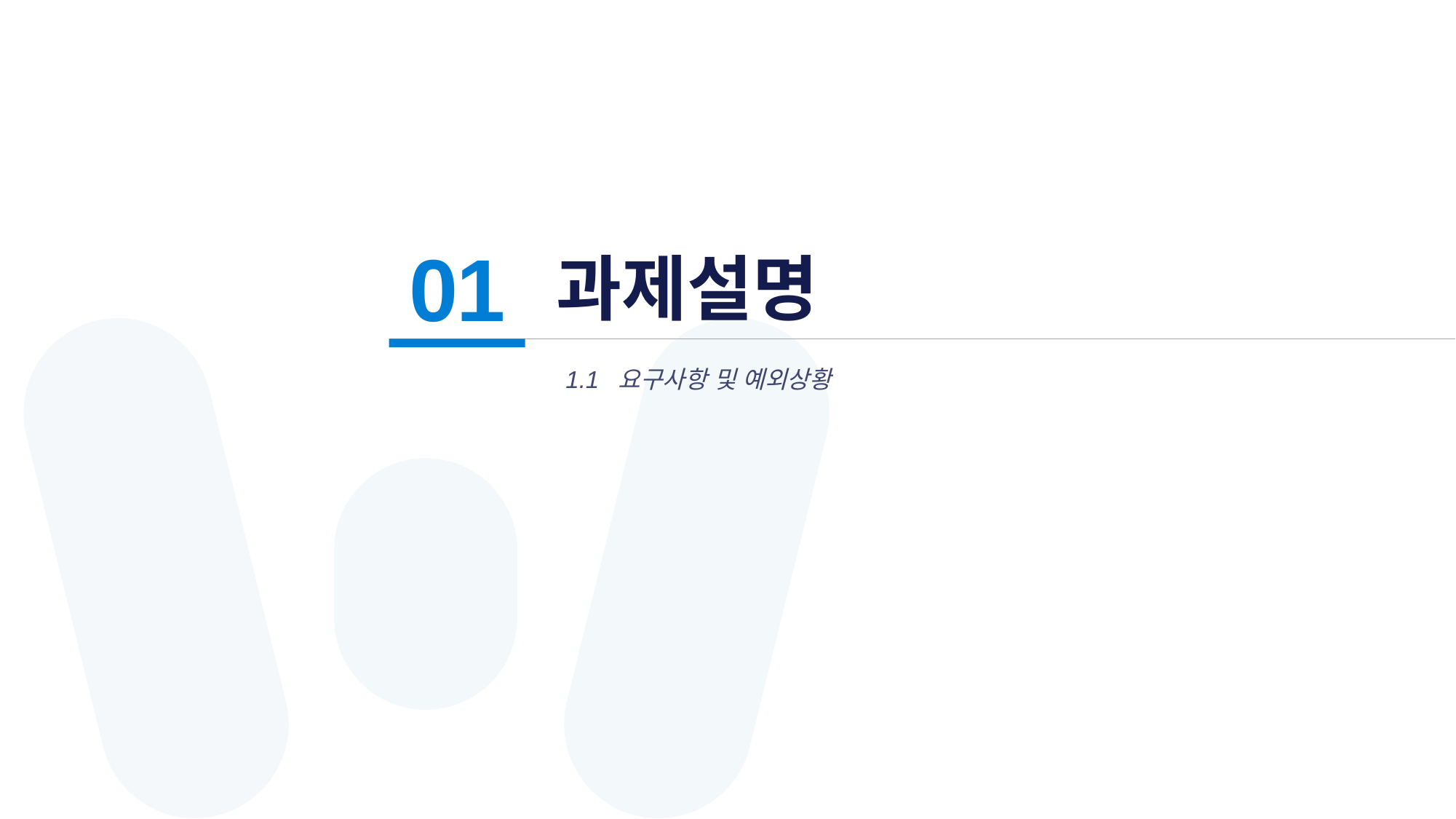

# 과제설명
01
1.1  요구사항 및 예외상황